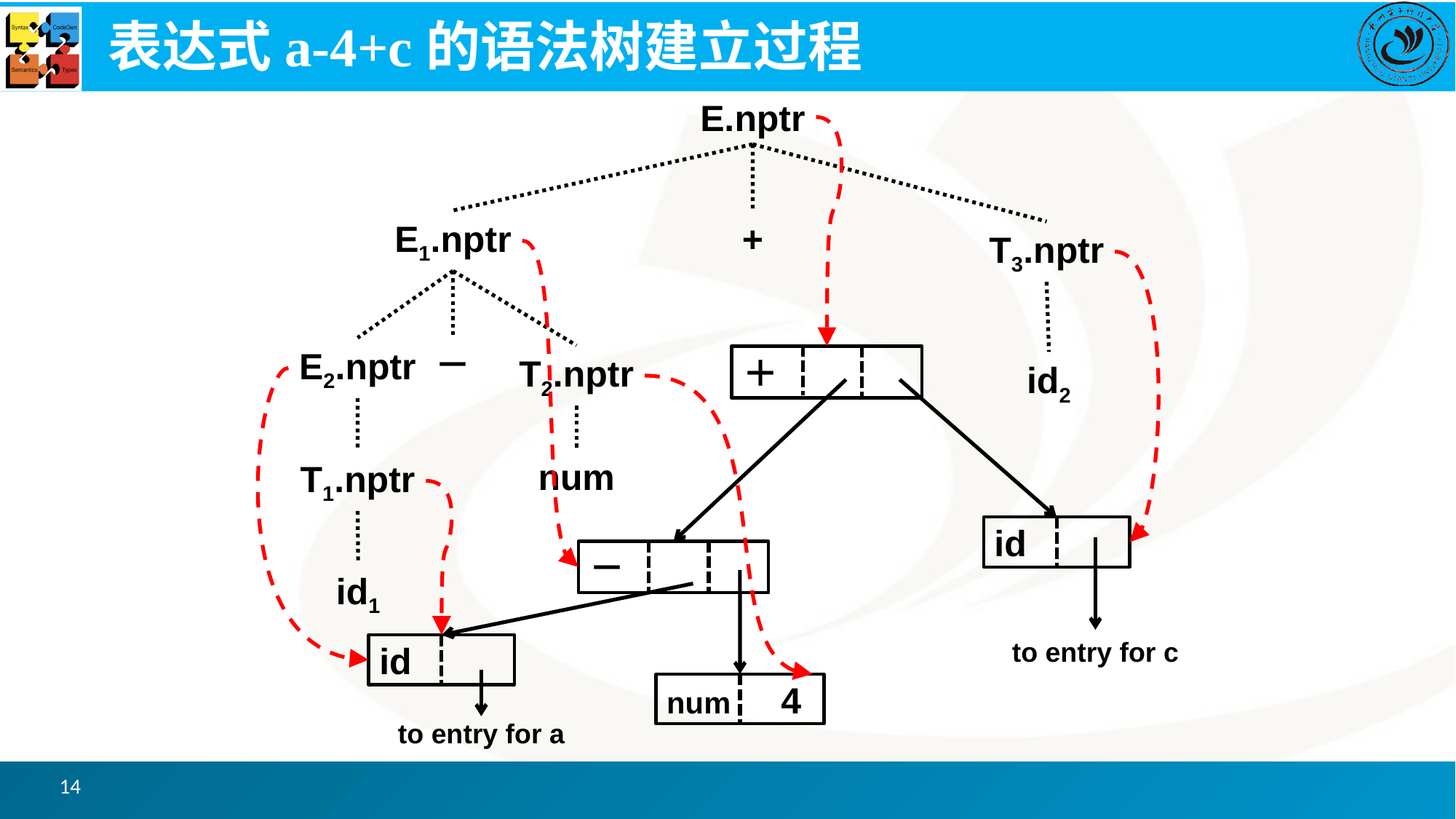

# 表达式a-4+c的语法树建立过程
E.nptr
E1.nptr
+
T3.nptr
－
E2.nptr
T2.nptr
＋
id2
num
T1.nptr
id
－
id1
to entry for c
id
num      4
to entry for a
14